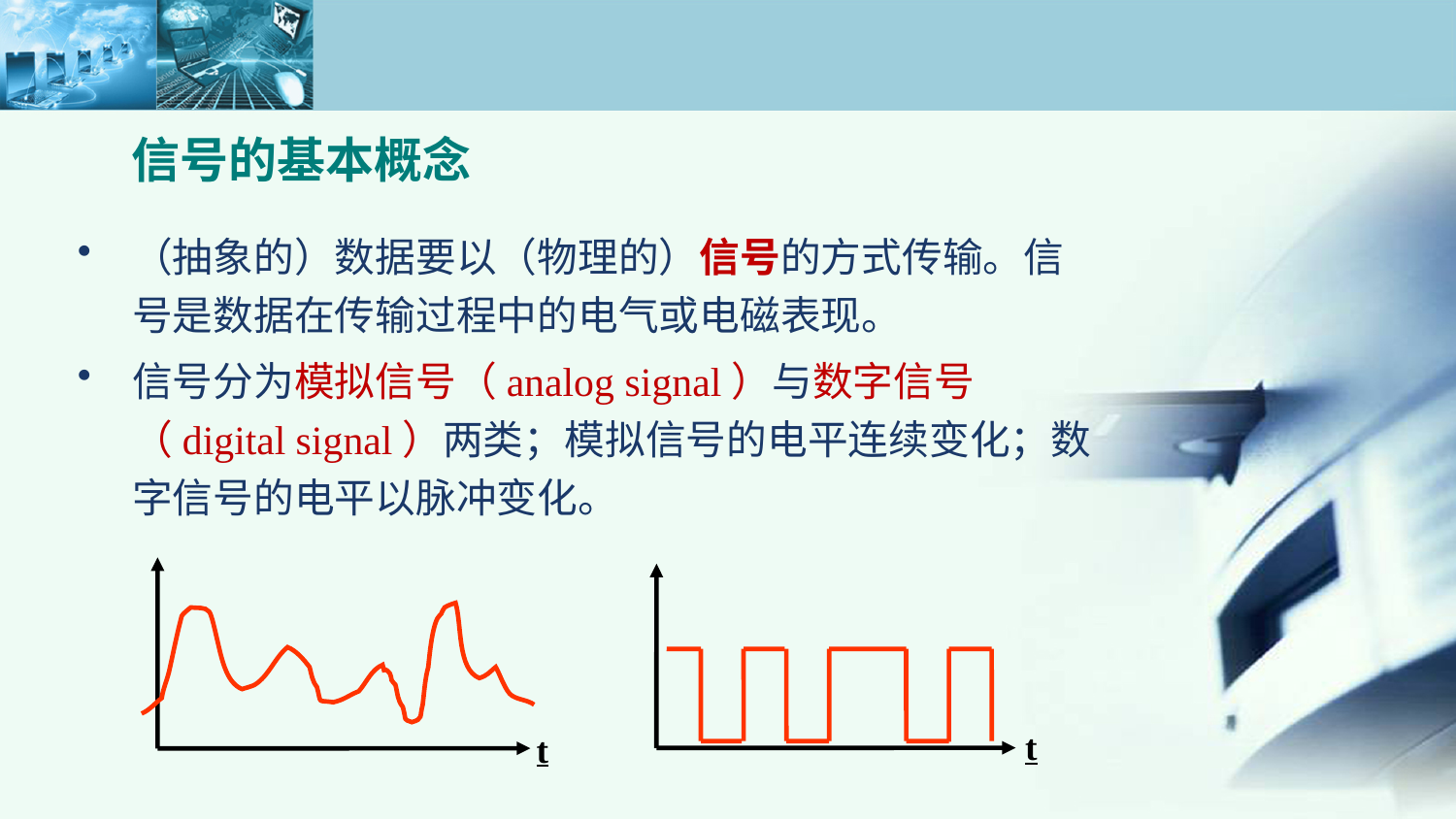

信号的基本概念
（抽象的）数据要以（物理的）信号的方式传输。信号是数据在传输过程中的电气或电磁表现。
信号分为模拟信号（analog signal）与数字信号（digital signal）两类；模拟信号的电平连续变化；数字信号的电平以脉冲变化。

t

t